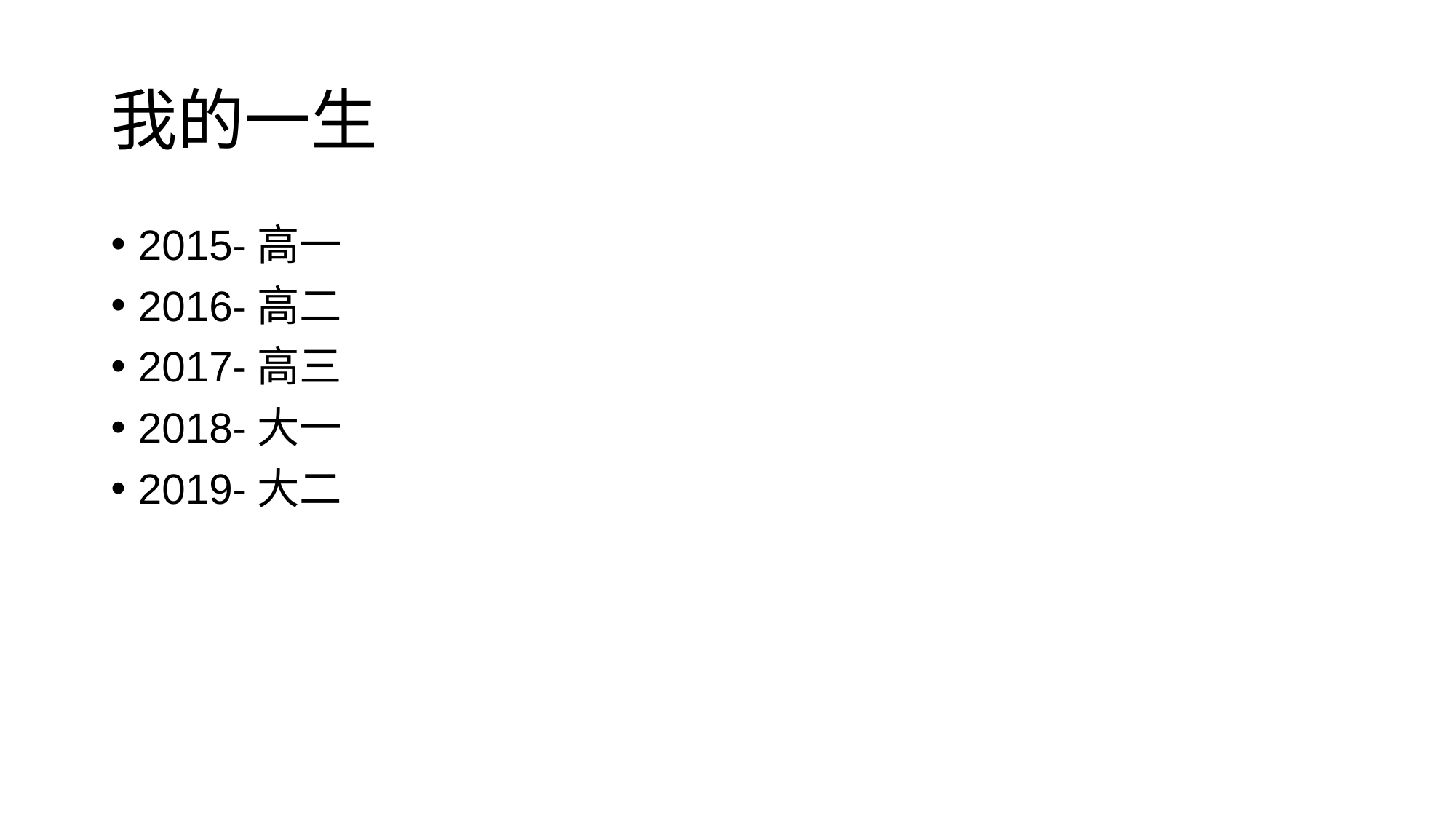

# 我的一生
2015-高一
2016-高二
2017-高三
2018-大一
2019-大二